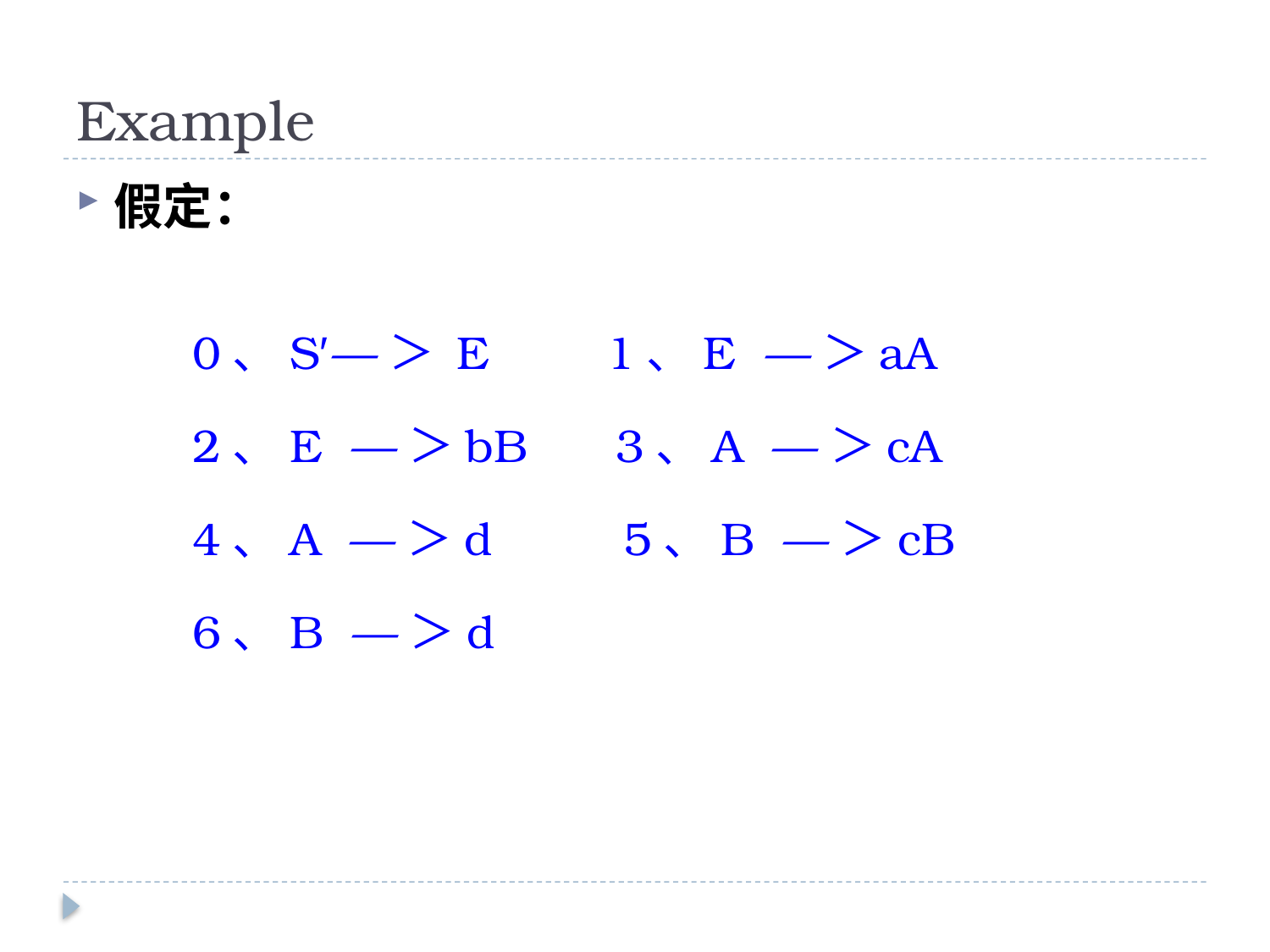

# Example
假定：

        0、S′—＞ E        1、E  —＞aA
        2、E  —＞bB      3、A  —＞cA
        4、A  —＞d         5、B  —＞cB
        6、B  —＞d

27